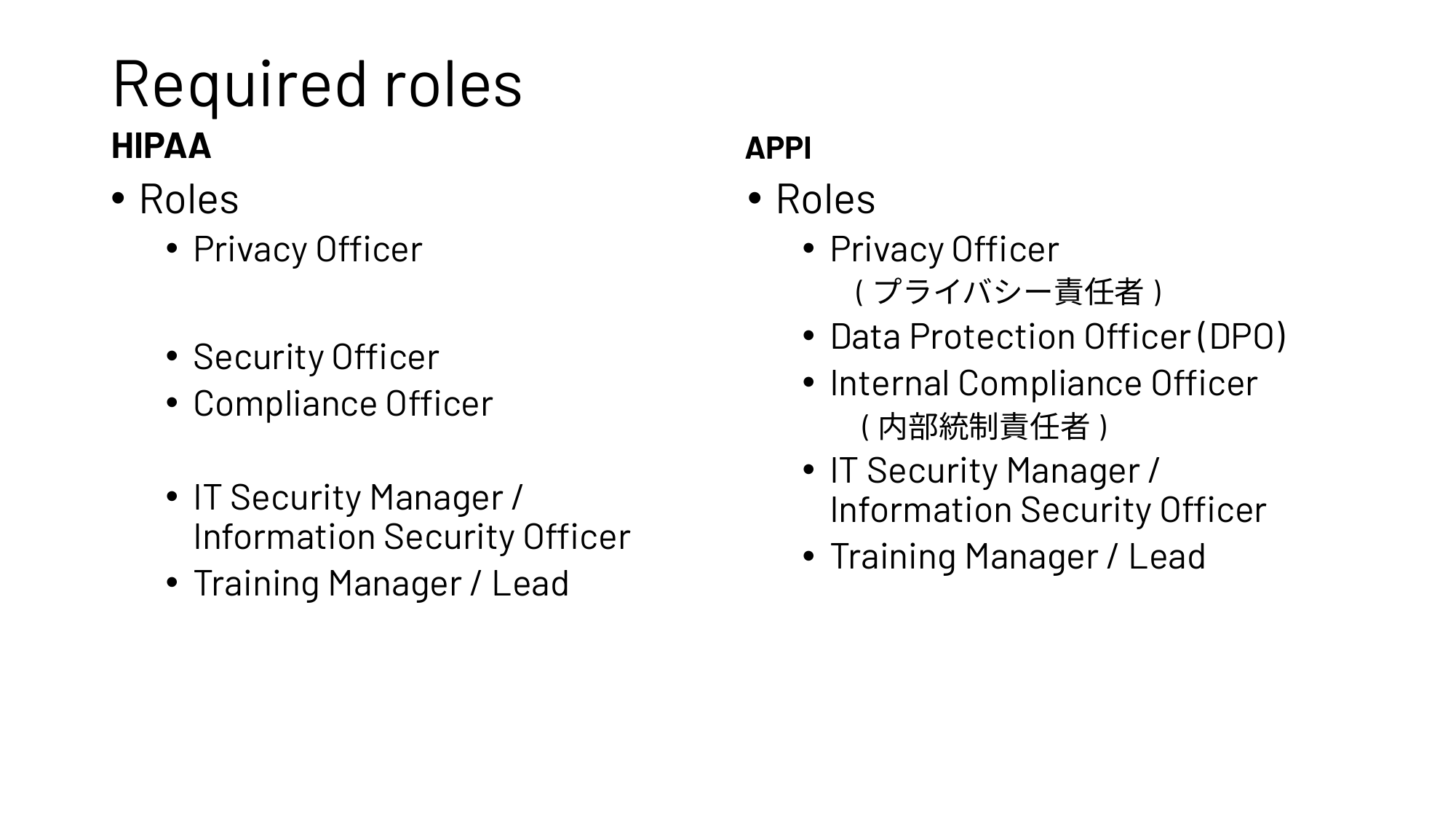

# Required roles
HIPAA
APPI
Roles
Privacy Officer

Security Officer
Compliance Officer

IT Security Manager / Information Security Officer
Training Manager / Lead

Roles
Privacy Officer
(プライバシー責任者)
Data Protection Officer (DPO)
Internal Compliance Officer
 (内部統制責任者)
IT Security Manager / Information Security Officer
Training Manager / Lead